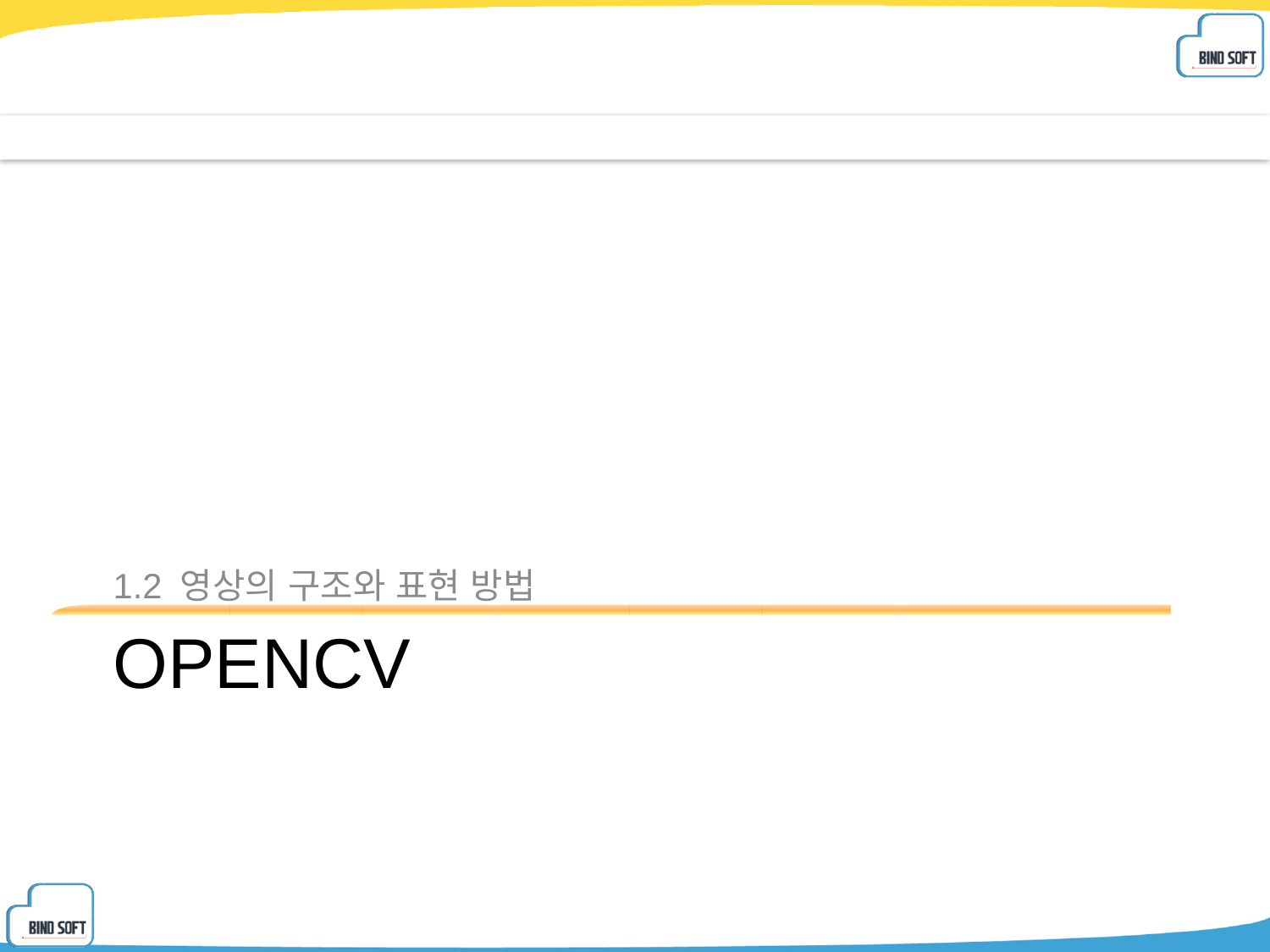

1.2 영상의 구조와 표현 방법
# OpenCV